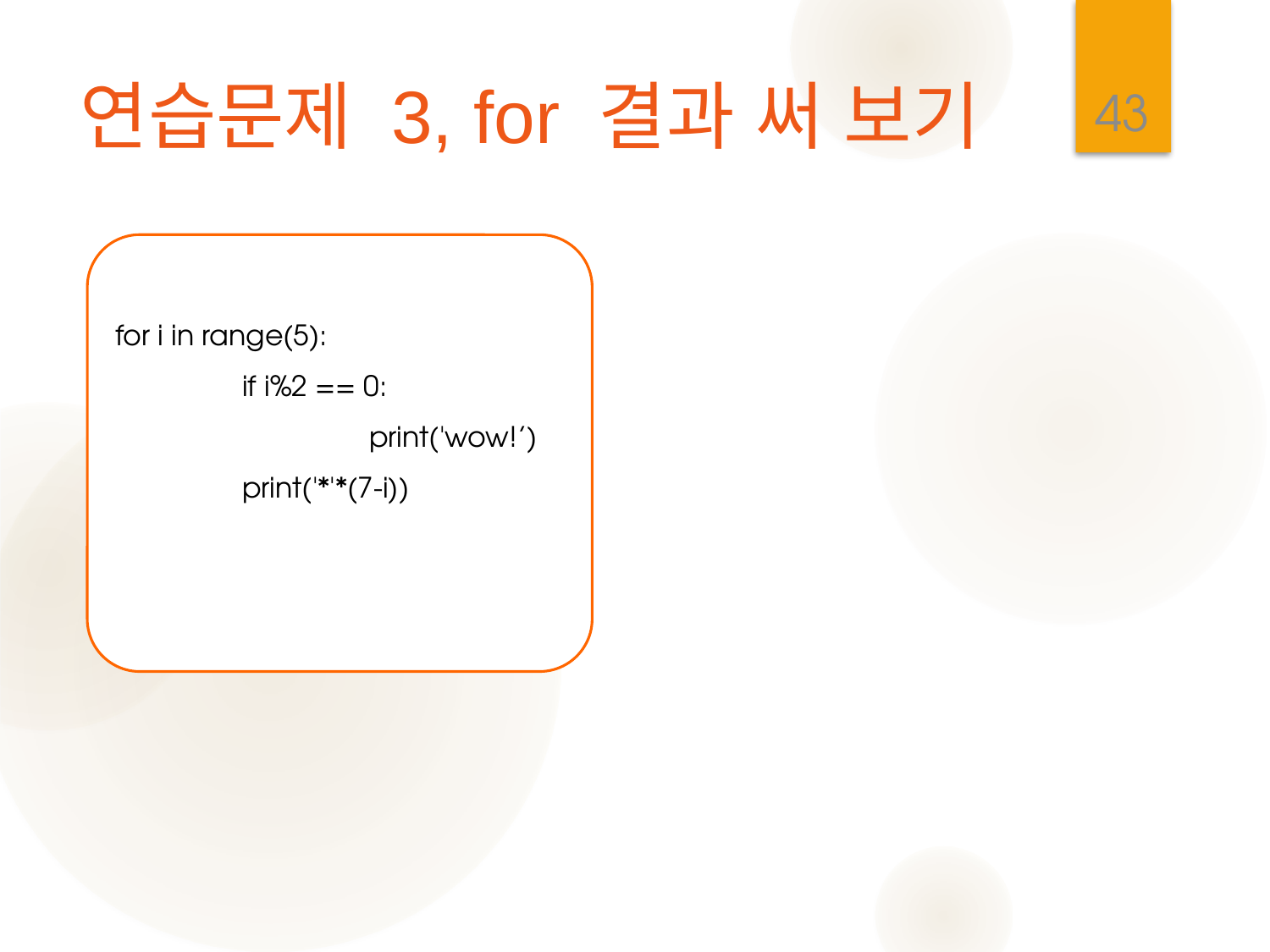

43
# 연습문제 3, for 결과 써 보기
for i in range(5):
	if i%2 == 0:
		print('wow!’)
	print('*'*(7-i))